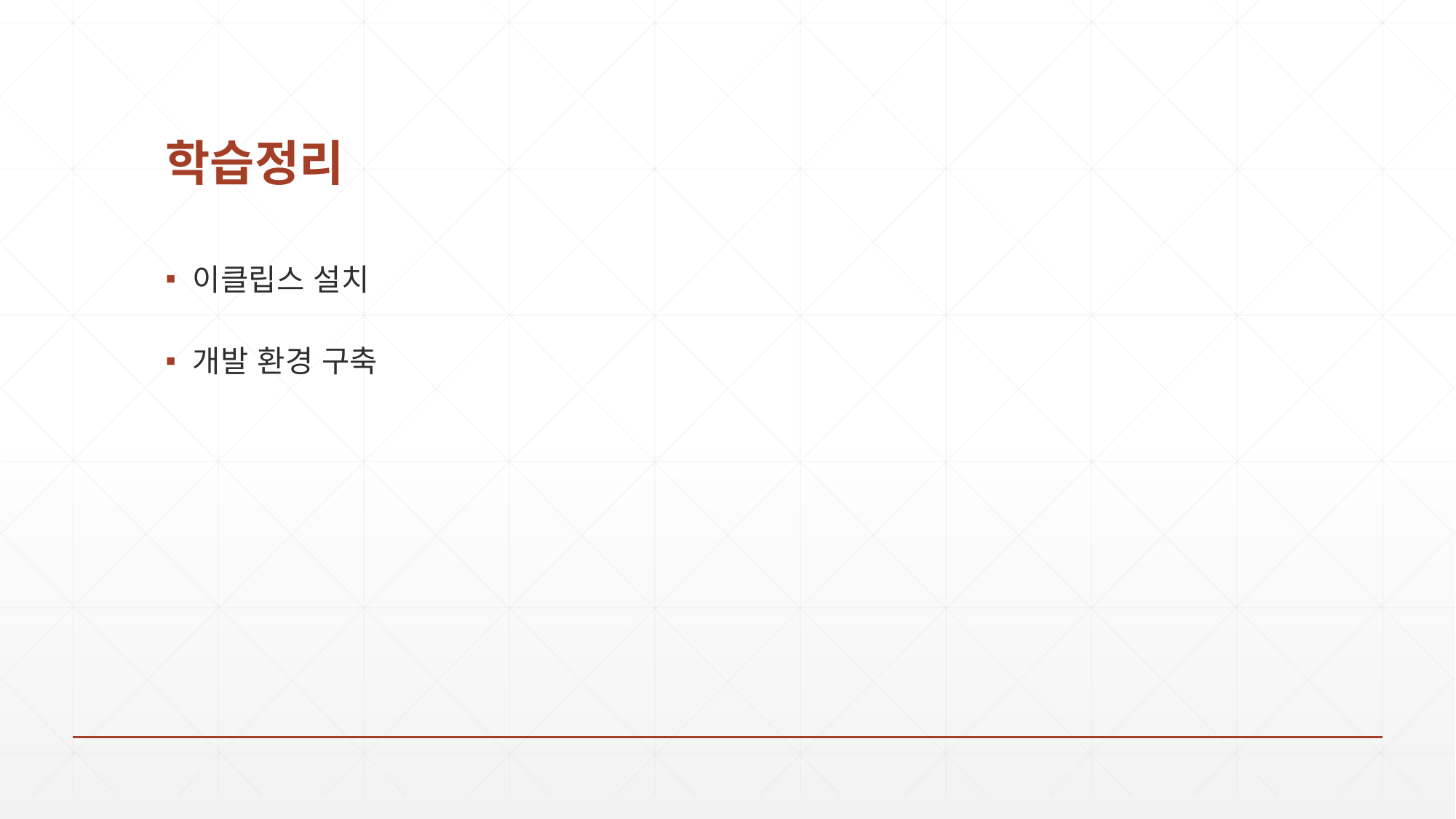

# 학습정리
이클립스 설치
개발 환경 구축